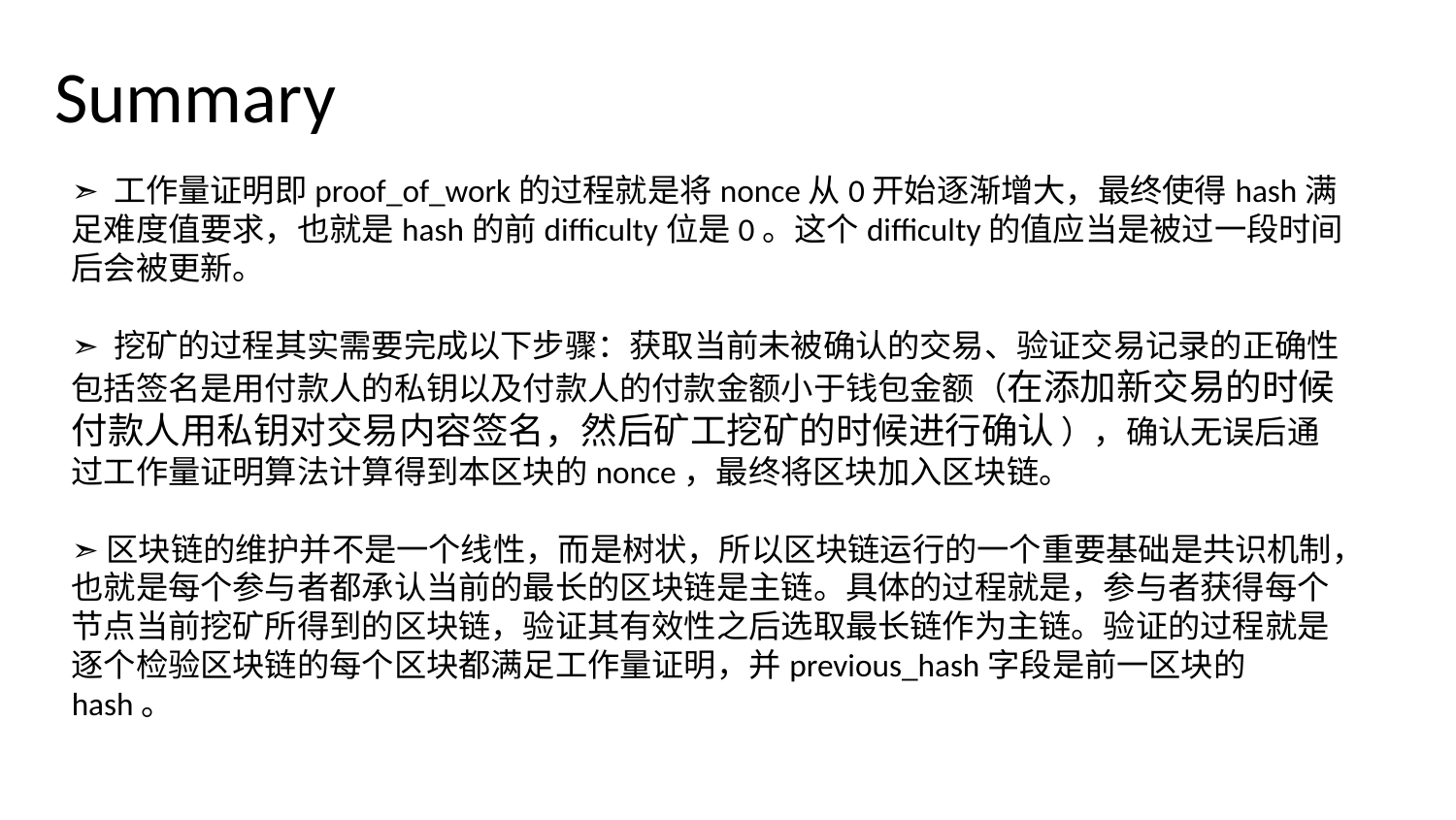

Summary
➣ 工作量证明即proof_of_work的过程就是将nonce从0开始逐渐增大，最终使得hash满足难度值要求，也就是hash的前difficulty位是0。这个difficulty的值应当是被过一段时间后会被更新。

➣ 挖矿的过程其实需要完成以下步骤：获取当前未被确认的交易、验证交易记录的正确性包括签名是用付款人的私钥以及付款人的付款金额小于钱包金额（在添加新交易的时候付款人用私钥对交易内容签名，然后矿工挖矿的时候进行确认 ），确认无误后通过工作量证明算法计算得到本区块的nonce，最终将区块加入区块链。

➣区块链的维护并不是一个线性，而是树状，所以区块链运行的一个重要基础是共识机制，也就是每个参与者都承认当前的最长的区块链是主链。具体的过程就是，参与者获得每个节点当前挖矿所得到的区块链，验证其有效性之后选取最长链作为主链。验证的过程就是逐个检验区块链的每个区块都满足工作量证明，并previous_hash字段是前一区块的hash。

CONTENTS